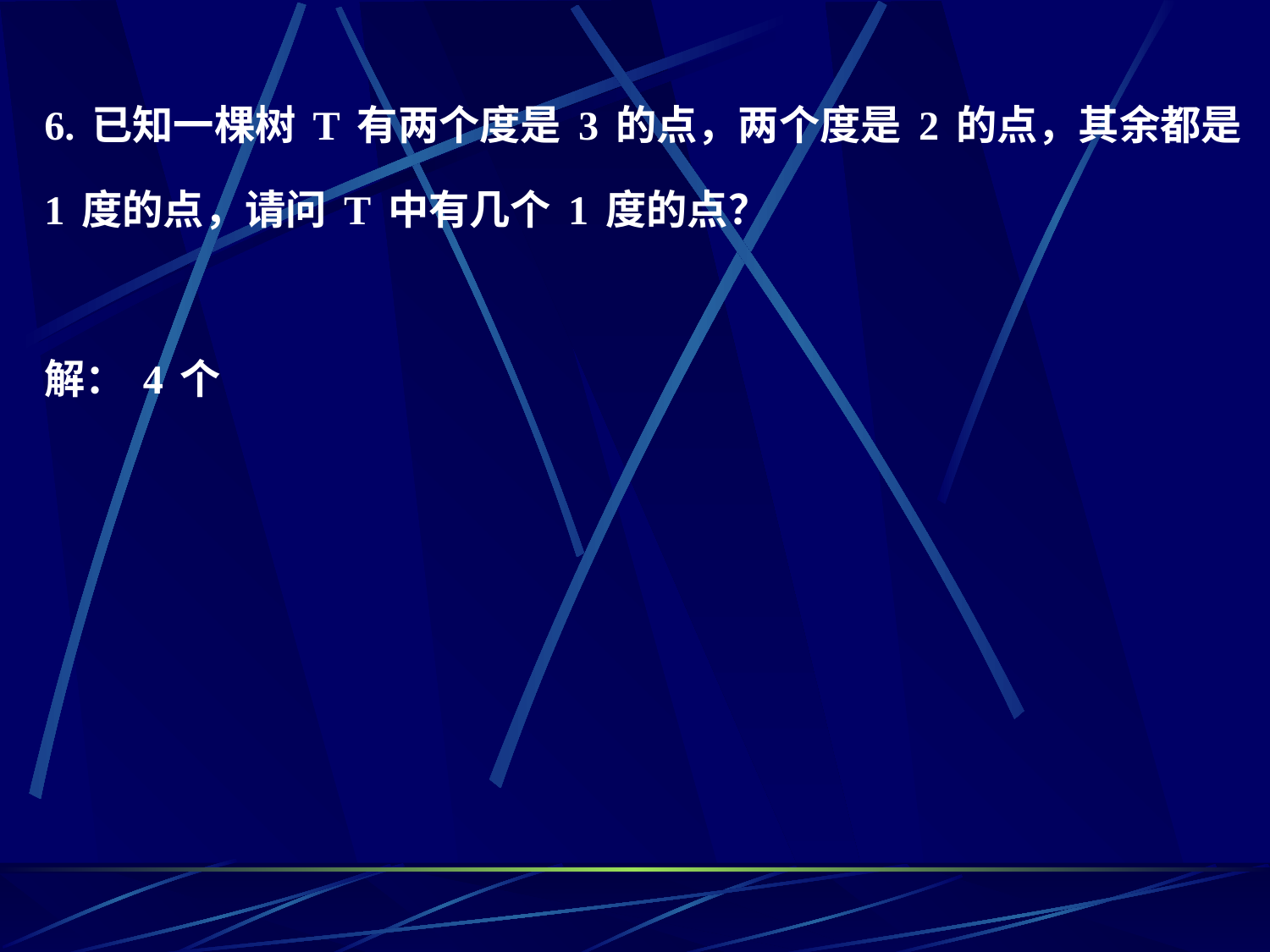

6.已知一棵树T有两个度是3的点，两个度是2的点，其余都是1度的点，请问T中有几个1度的点？

解：4个